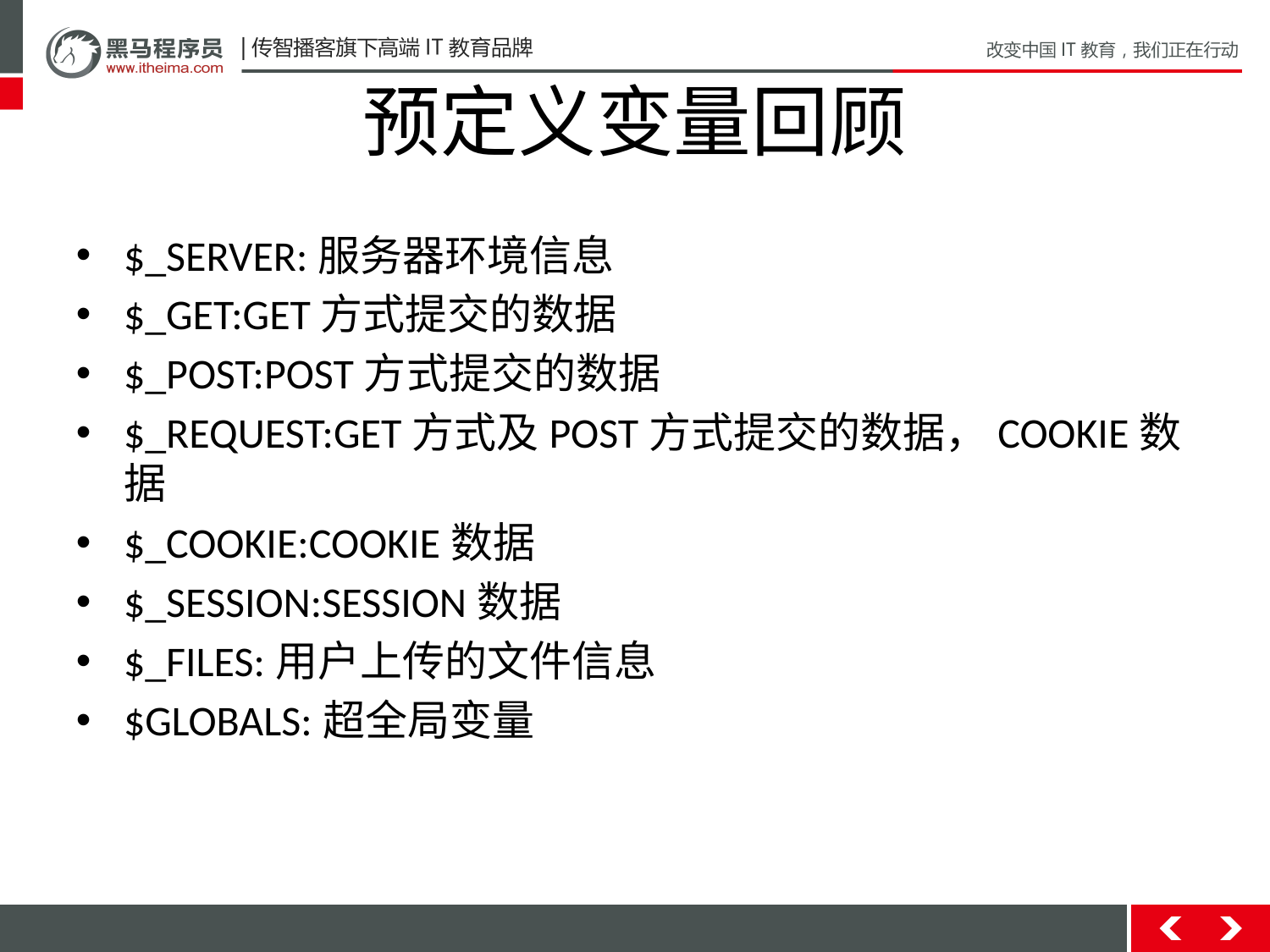

# 预定义变量回顾
$_SERVER:服务器环境信息
$_GET:GET方式提交的数据
$_POST:POST方式提交的数据
$_REQUEST:GET方式及POST方式提交的数据，COOKIE数据
$_COOKIE:COOKIE数据
$_SESSION:SESSION数据
$_FILES:用户上传的文件信息
$GLOBALS:超全局变量